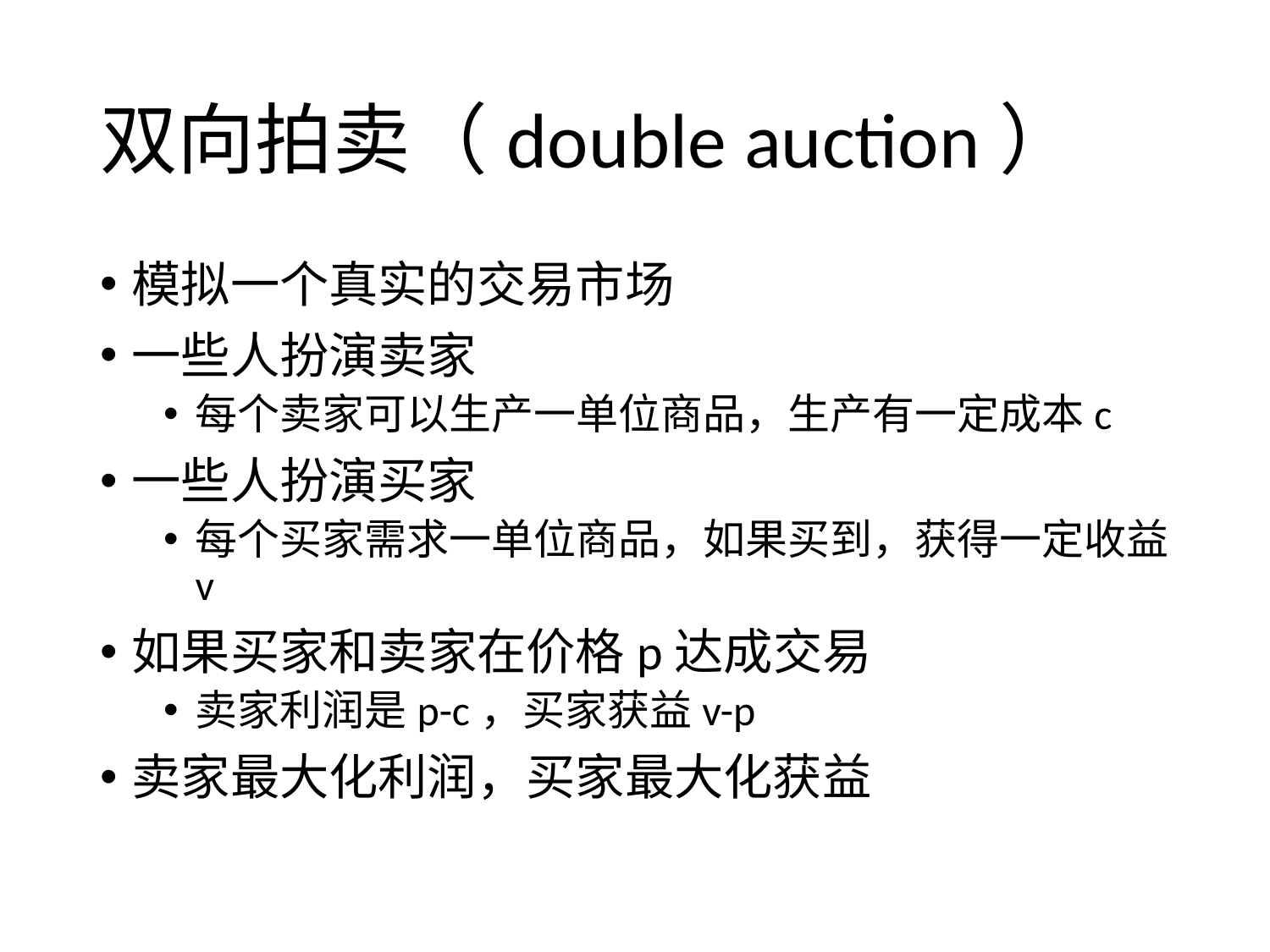

# 双向拍卖（double auction）
模拟一个真实的交易市场
一些人扮演卖家
每个卖家可以生产一单位商品，生产有一定成本c
一些人扮演买家
每个买家需求一单位商品，如果买到，获得一定收益v
如果买家和卖家在价格p达成交易
卖家利润是p-c，买家获益v-p
卖家最大化利润，买家最大化获益